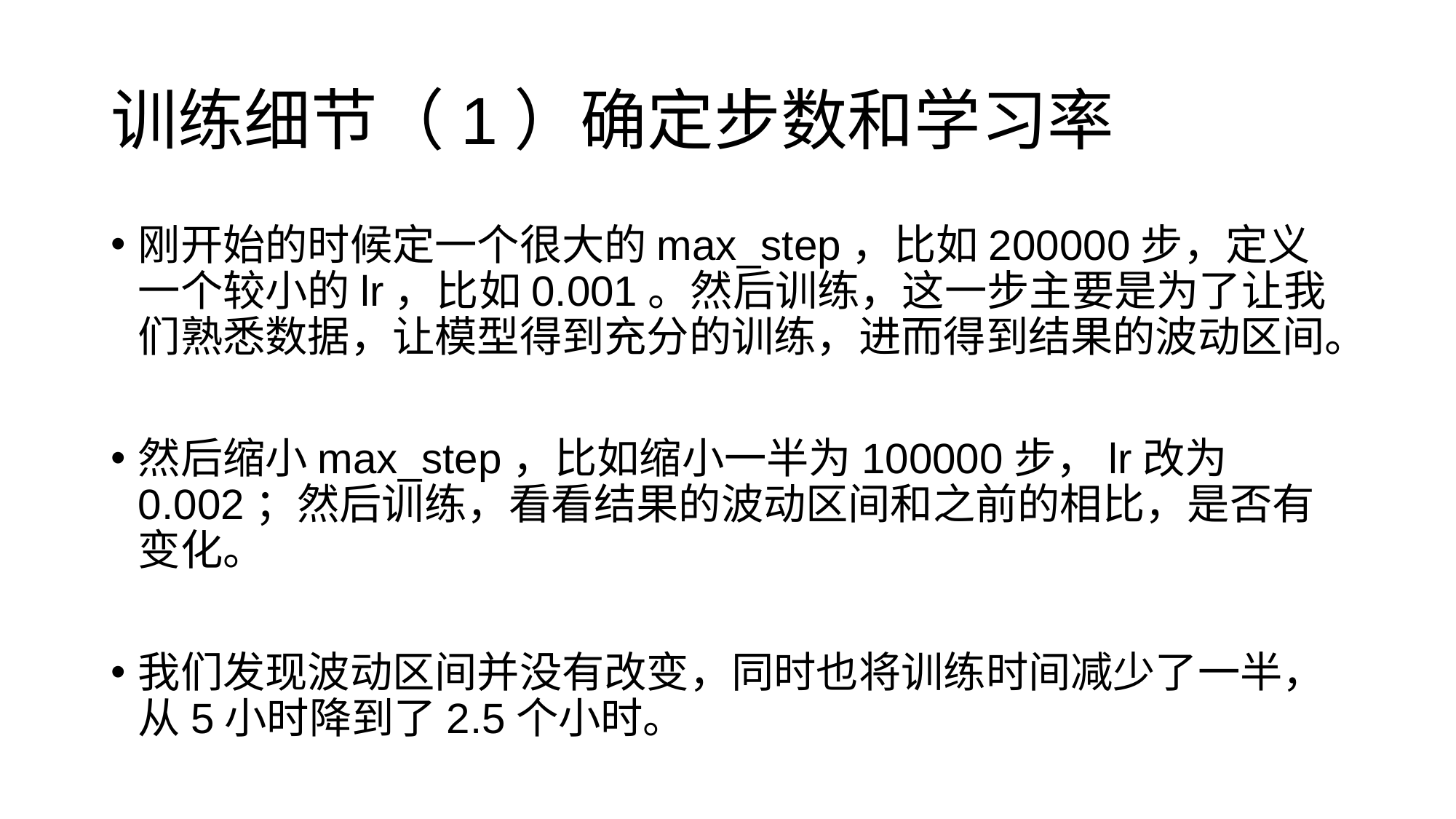

# 训练细节（1）确定步数和学习率
刚开始的时候定一个很大的max_step，比如200000步，定义一个较小的lr，比如0.001。然后训练，这一步主要是为了让我们熟悉数据，让模型得到充分的训练，进而得到结果的波动区间。

然后缩小max_step，比如缩小一半为100000步，lr改为0.002；然后训练，看看结果的波动区间和之前的相比，是否有变化。

我们发现波动区间并没有改变，同时也将训练时间减少了一半，从5小时降到了2.5个小时。